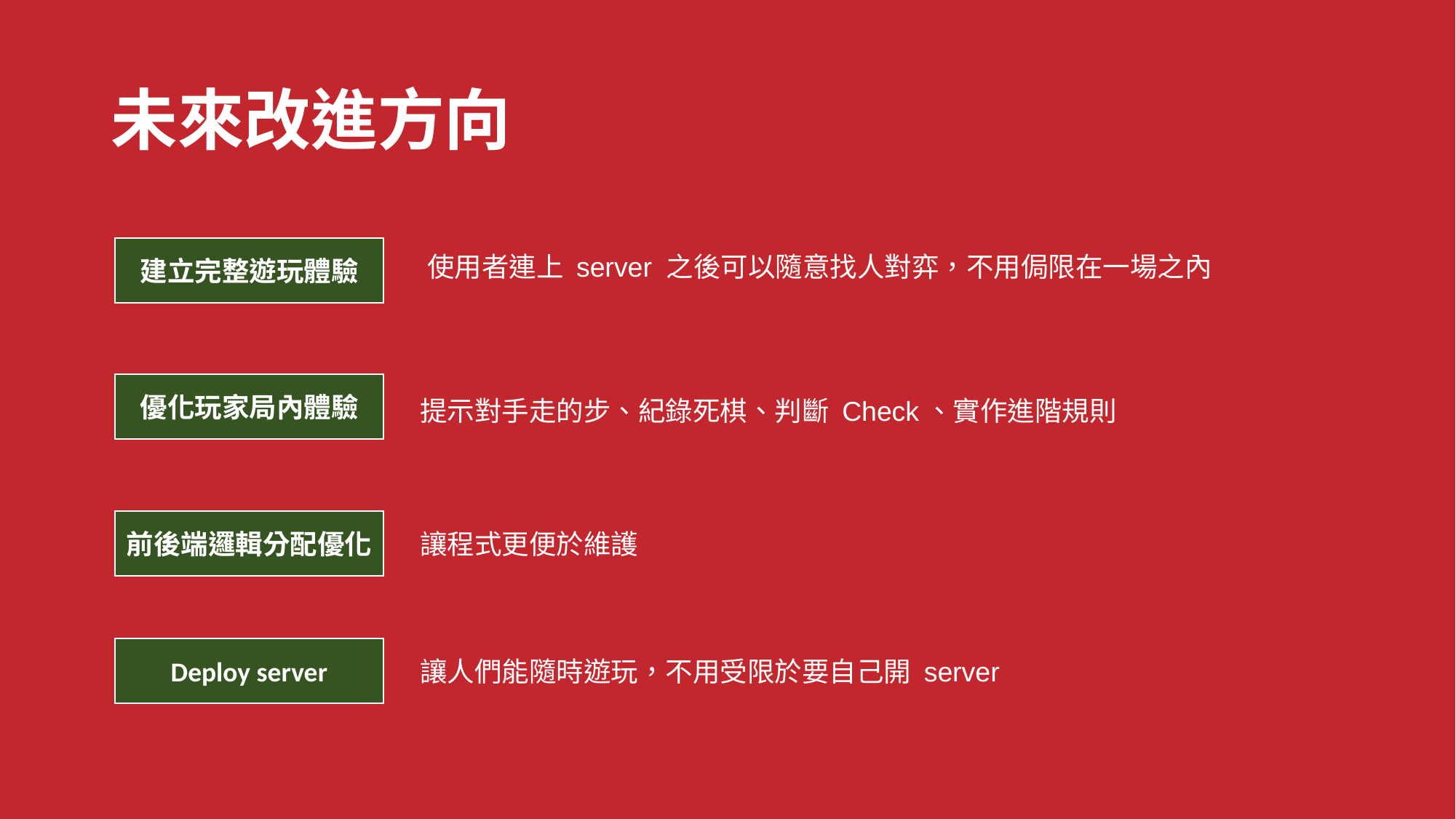

# 未來改進方向
建立完整遊玩體驗
使用者連上 server 之後可以隨意找人對弈，不用侷限在一場之內
優化玩家局內體驗
提示對手走的步、紀錄死棋、判斷 Check、實作進階規則
前後端邏輯分配優化
讓程式更便於維護
Deploy server
讓人們能隨時遊玩，不用受限於要自己開 server